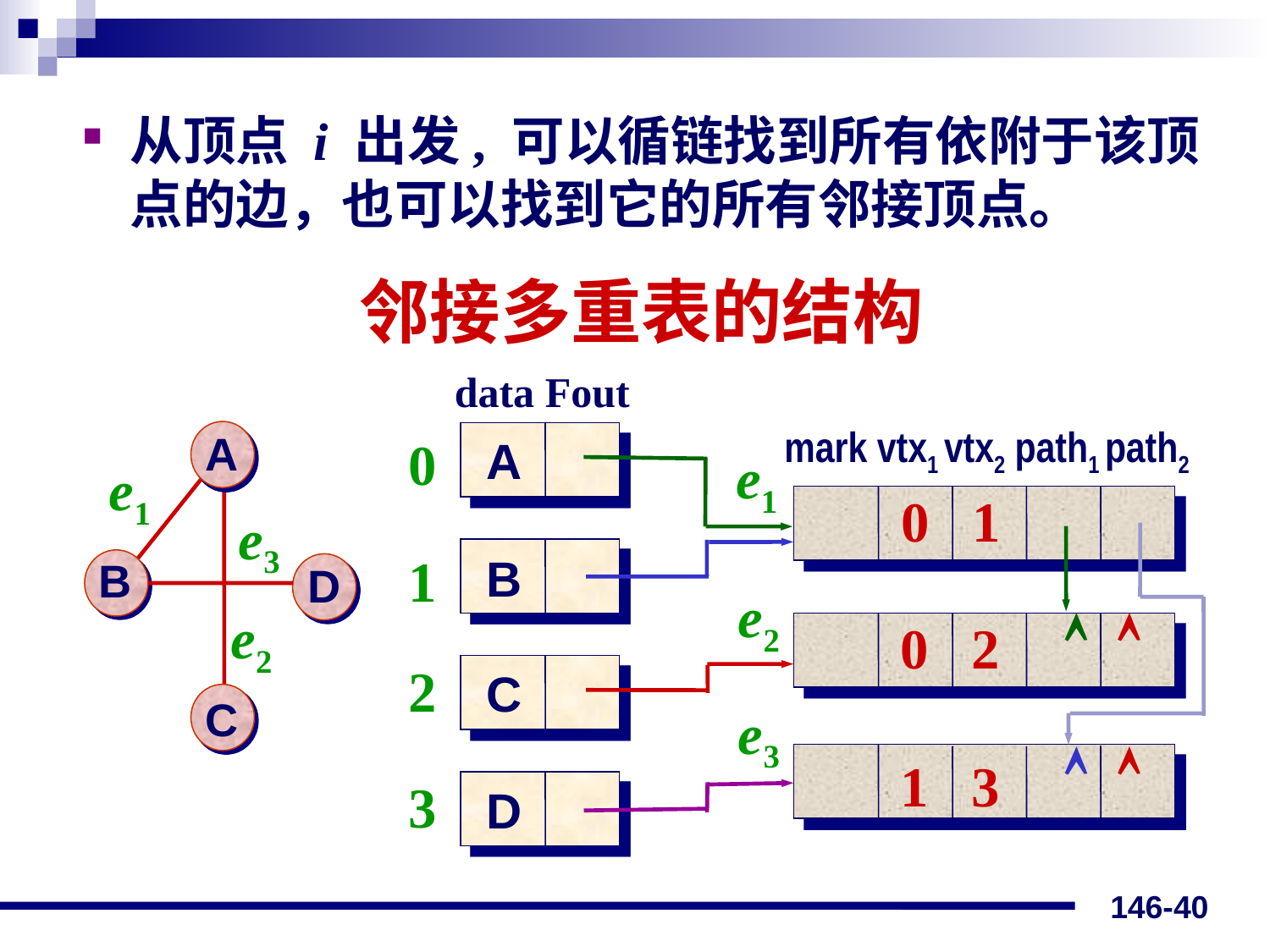

从顶点 i 出发, 可以循链找到所有依附于该顶点的边，也可以找到它的所有邻接顶点。
# 邻接多重表的结构
data Fout
mark vtx1 vtx2 path1 path2
A

B

D

C

0

A
e1
e1

0   1

e3

1

B

e2

e2

∧  ∧
0   2

2

C

e3

∧  ∧

1   3

3

D

146-40